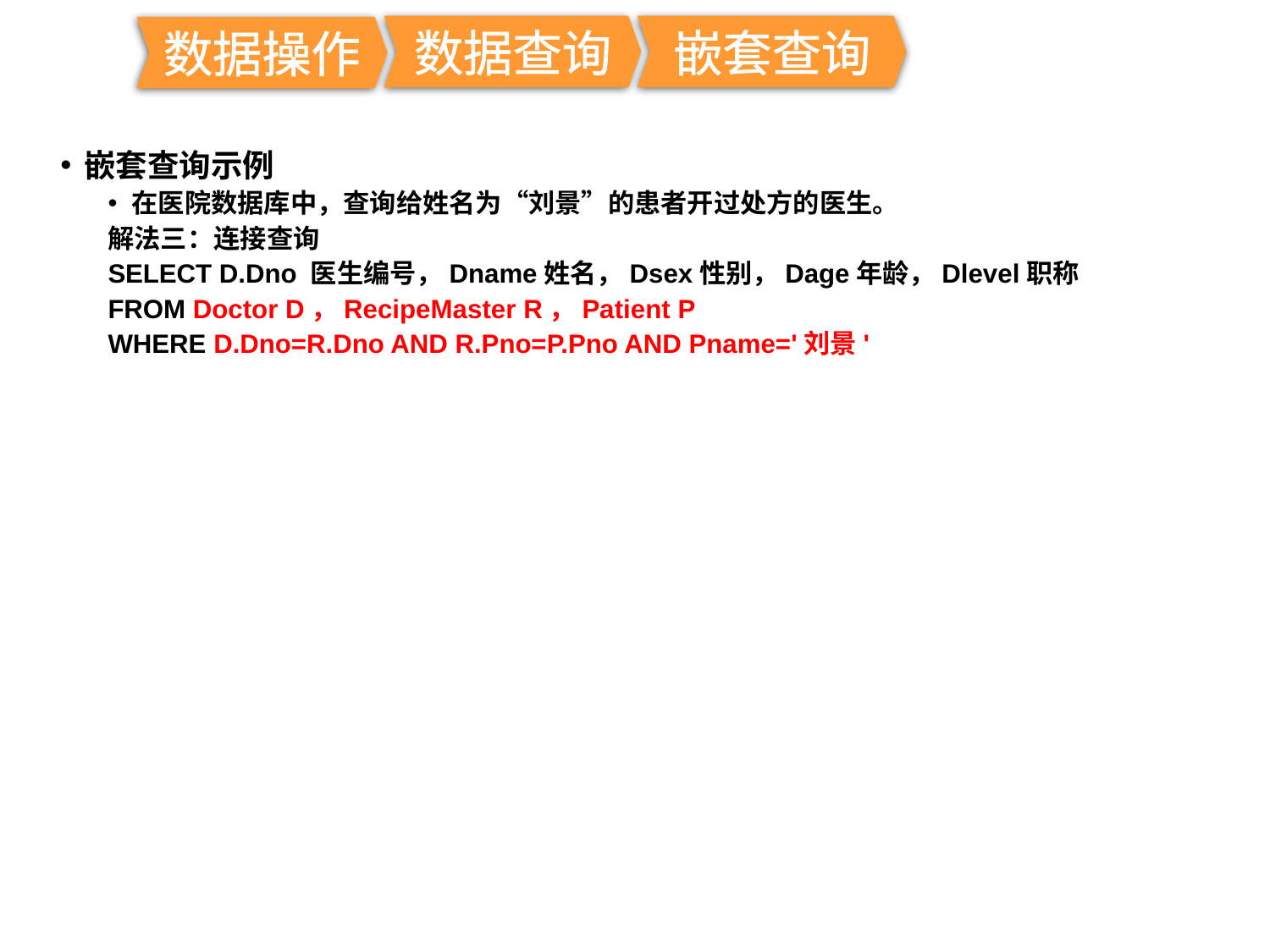

数据查询
嵌套查询
数据操作

嵌套查询示例
在医院数据库中，查询给姓名为“刘景”的患者开过处方的医生。
解法三：连接查询
SELECT D.Dno 医生编号，Dname姓名，Dsex性别，Dage年龄，Dlevel职称
FROM Doctor D，RecipeMaster R，Patient P
WHERE D.Dno=R.Dno AND R.Pno=P.Pno AND Pname='刘景'